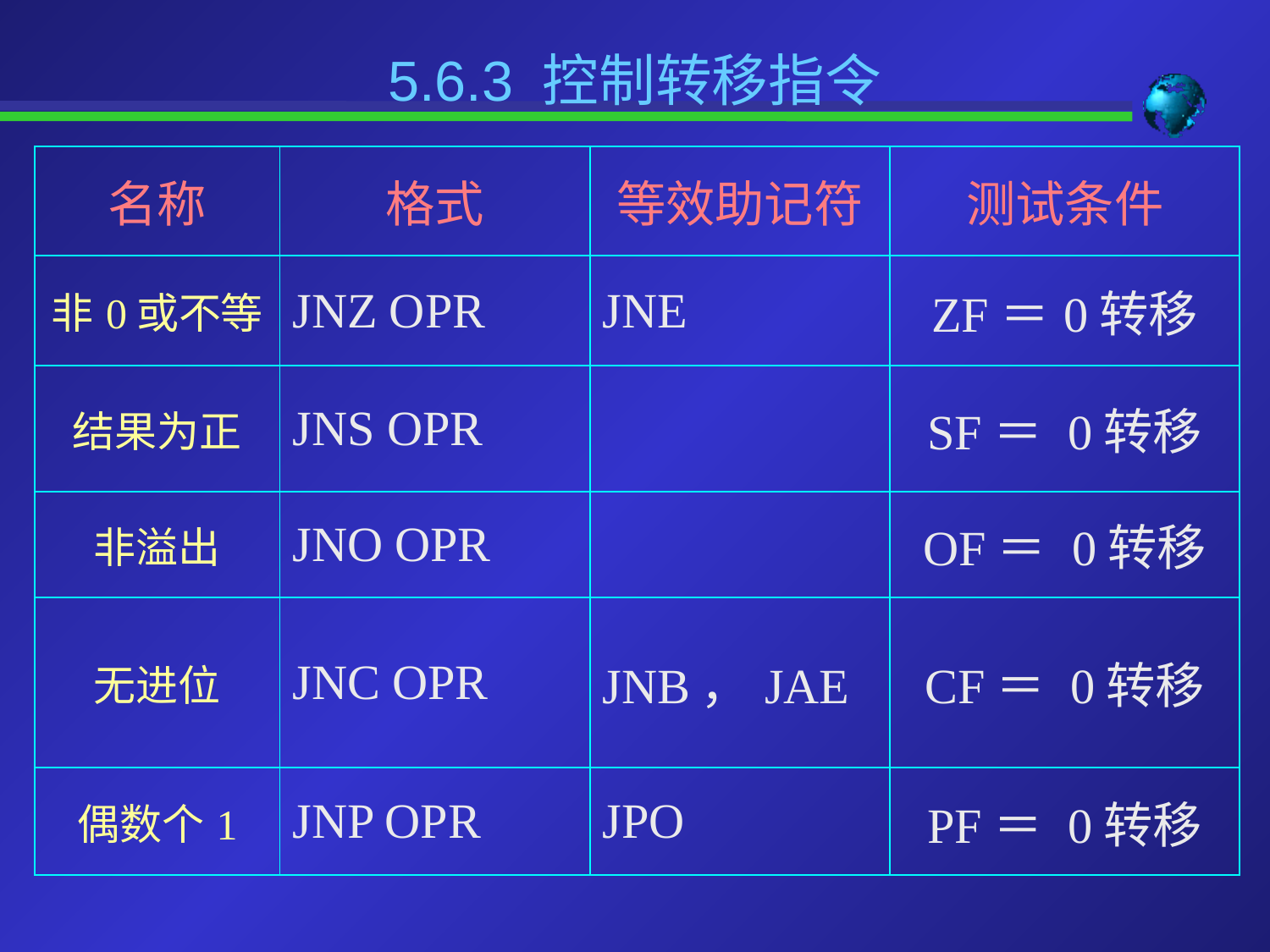

# 5.6.3 控制转移指令
| 名称 | 格式 | 等效助记符 | 测试条件 |
| --- | --- | --- | --- |
| 非0或不等 | JNZ OPR | JNE | ZF＝0转移 |
| 结果为正 | JNS OPR |  | SF＝ 0转移 |
| 非溢出 | JNO OPR |  | OF＝ 0转移 |
| 无进位 | JNC OPR | JNB，JAE | CF＝ 0转移 |
| 偶数个1 | JNP OPR | JPO | PF＝ 0转移 |
75